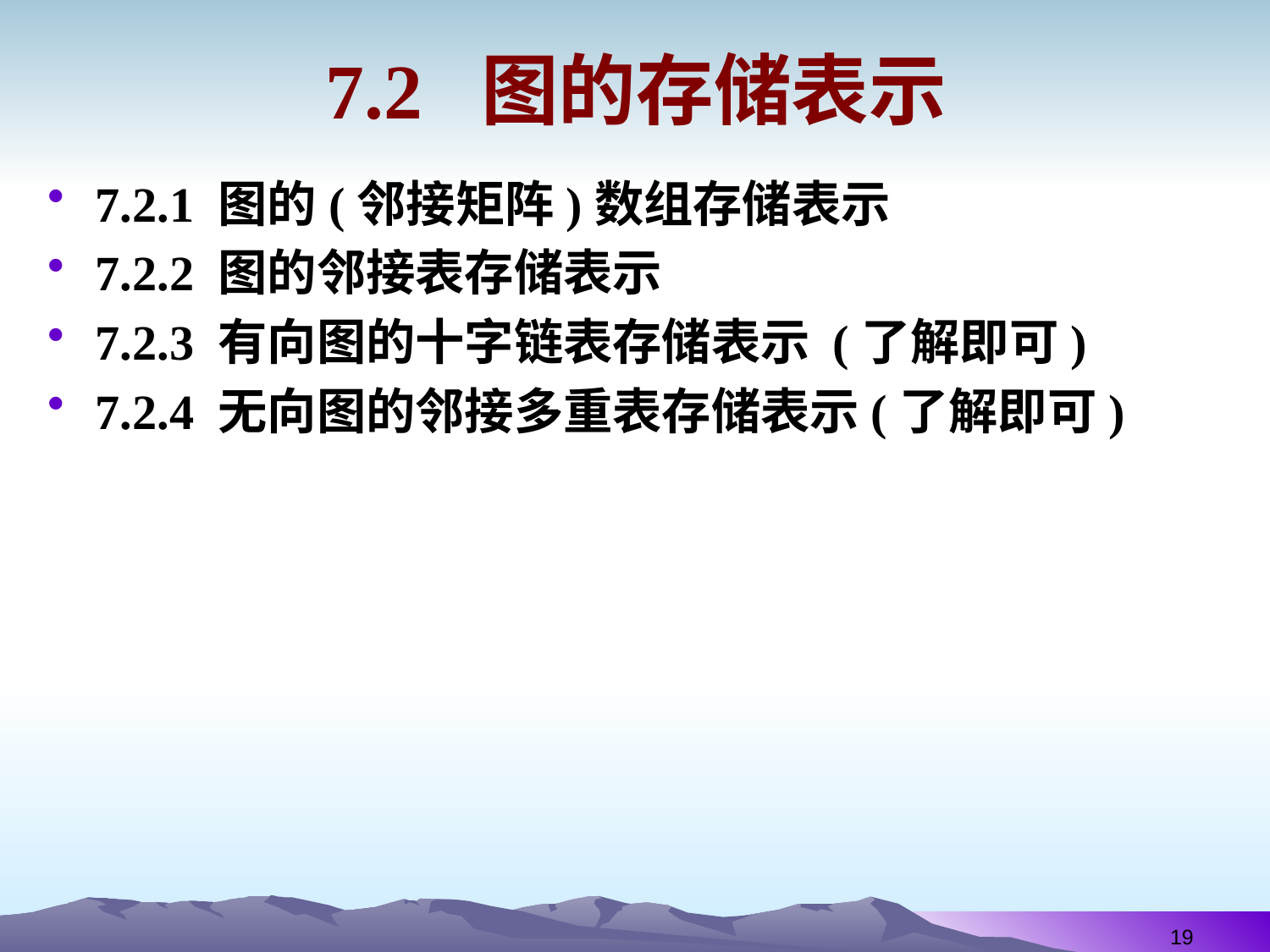

# 7.2  图的存储表示
7.2.1 图的(邻接矩阵)数组存储表示
7.2.2 图的邻接表存储表示
7.2.3 有向图的十字链表存储表示 (了解即可)
7.2.4 无向图的邻接多重表存储表示(了解即可)

19